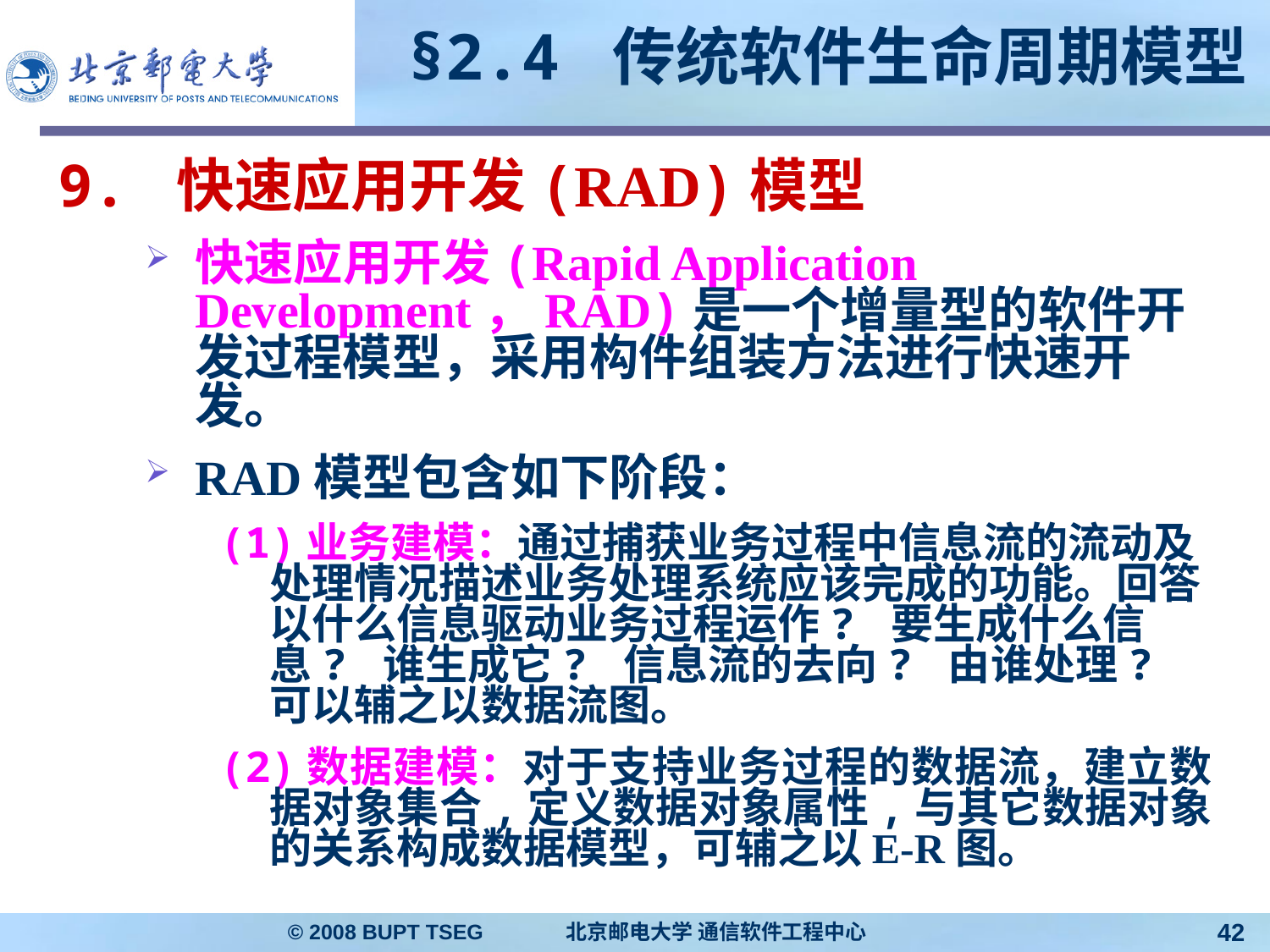

# §2.4 传统软件生命周期模型
9. 快速应用开发(RAD)模型
快速应用开发(Rapid Application Development，RAD)是一个增量型的软件开发过程模型，采用构件组装方法进行快速开发。
RAD模型包含如下阶段：
(1)业务建模：通过捕获业务过程中信息流的流动及处理情况描述业务处理系统应该完成的功能。回答以什么信息驱动业务过程运作? 要生成什么信息? 谁生成它? 信息流的去向? 由谁处理? 可以辅之以数据流图。
(2)数据建模：对于支持业务过程的数据流，建立数据对象集合,定义数据对象属性,与其它数据对象的关系构成数据模型，可辅之以E-R图。
© 2008 BUPT TSEG             北京邮电大学 通信软件工程中心